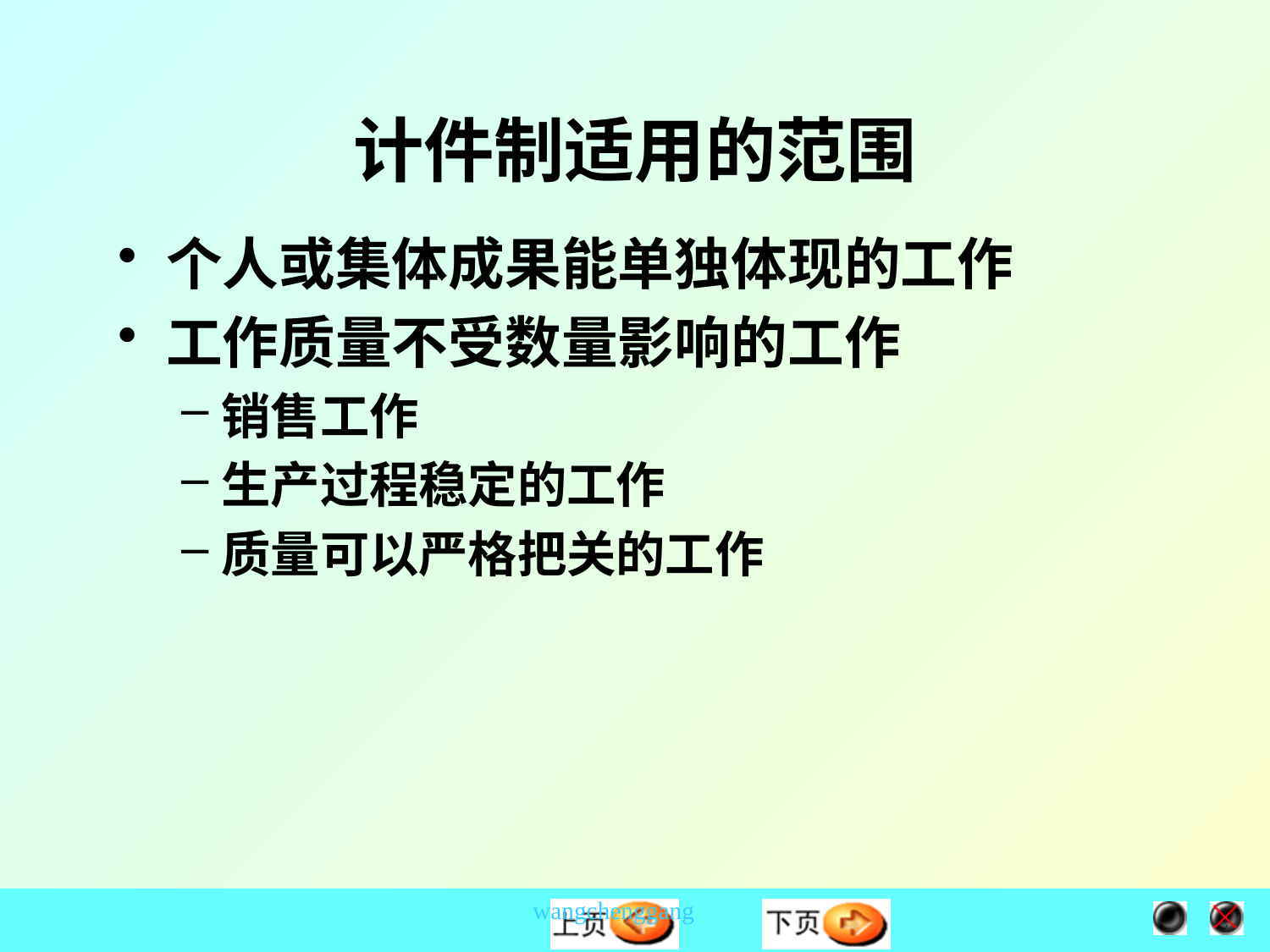

# 计件制适用的范围
个人或集体成果能单独体现的工作
工作质量不受数量影响的工作
销售工作
生产过程稳定的工作
质量可以严格把关的工作
wangchenggang